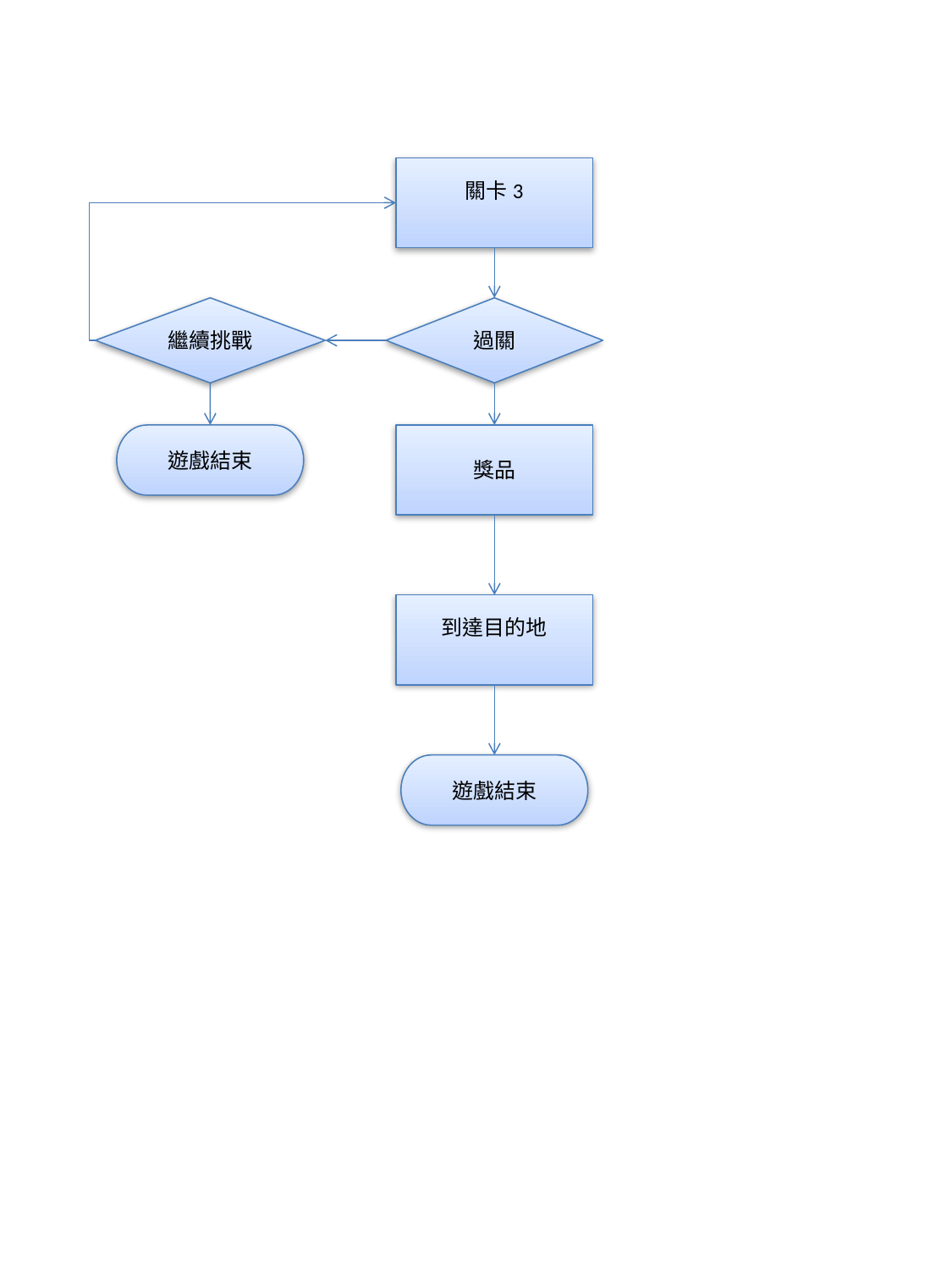

關卡3

繼續挑戰
過關
遊戲結束
獎品
到達目的地

遊戲結束